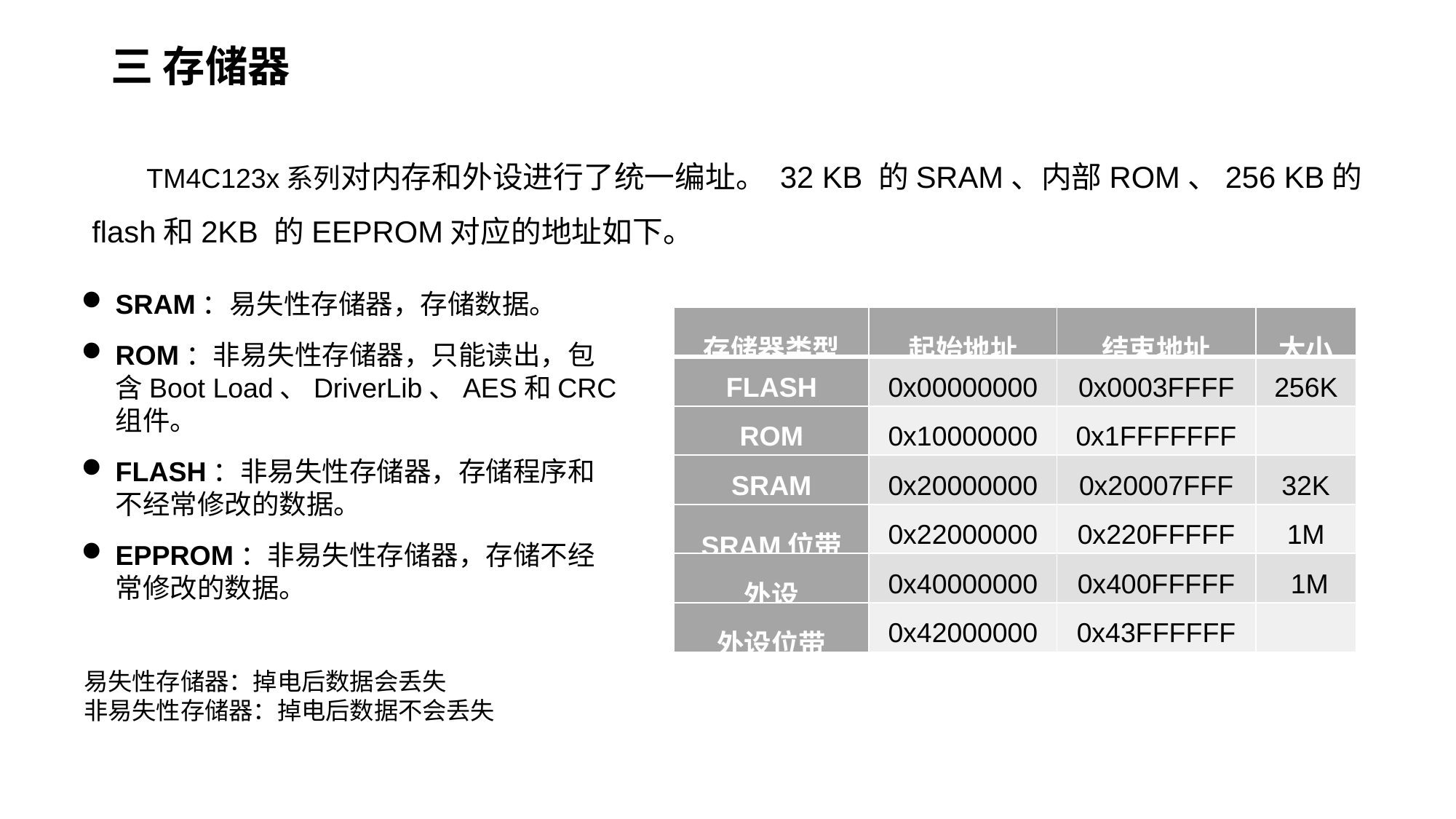

# 三 存储器
TM4C123x系列对内存和外设进行了统一编址。 32 KB 的SRAM、内部ROM、256 KB的flash和2KB 的EEPROM对应的地址如下。
SRAM：易失性存储器，存储数据。
ROM：非易失性存储器，只能读出，包含Boot Load、DriverLib、AES和CRC组件。
FLASH：非易失性存储器，存储程序和不经常修改的数据。
EPPROM：非易失性存储器，存储不经常修改的数据。
| 存储器类型 | 起始地址 | 结束地址 | 大小 |
| --- | --- | --- | --- |
| FLASH | 0x00000000 | 0x0003FFFF | 256K |
| ROM | 0x10000000 | 0x1FFFFFFF |  |
| SRAM | 0x20000000 | 0x20007FFF | 32K |
| SRAM位带 | 0x22000000 | 0x220FFFFF | 1M |
| 外设 | 0x40000000 | 0x400FFFFF | 1M |
| 外设位带 | 0x42000000 | 0x43FFFFFF |  |
易失性存储器：掉电后数据会丢失
非易失性存储器：掉电后数据不会丢失